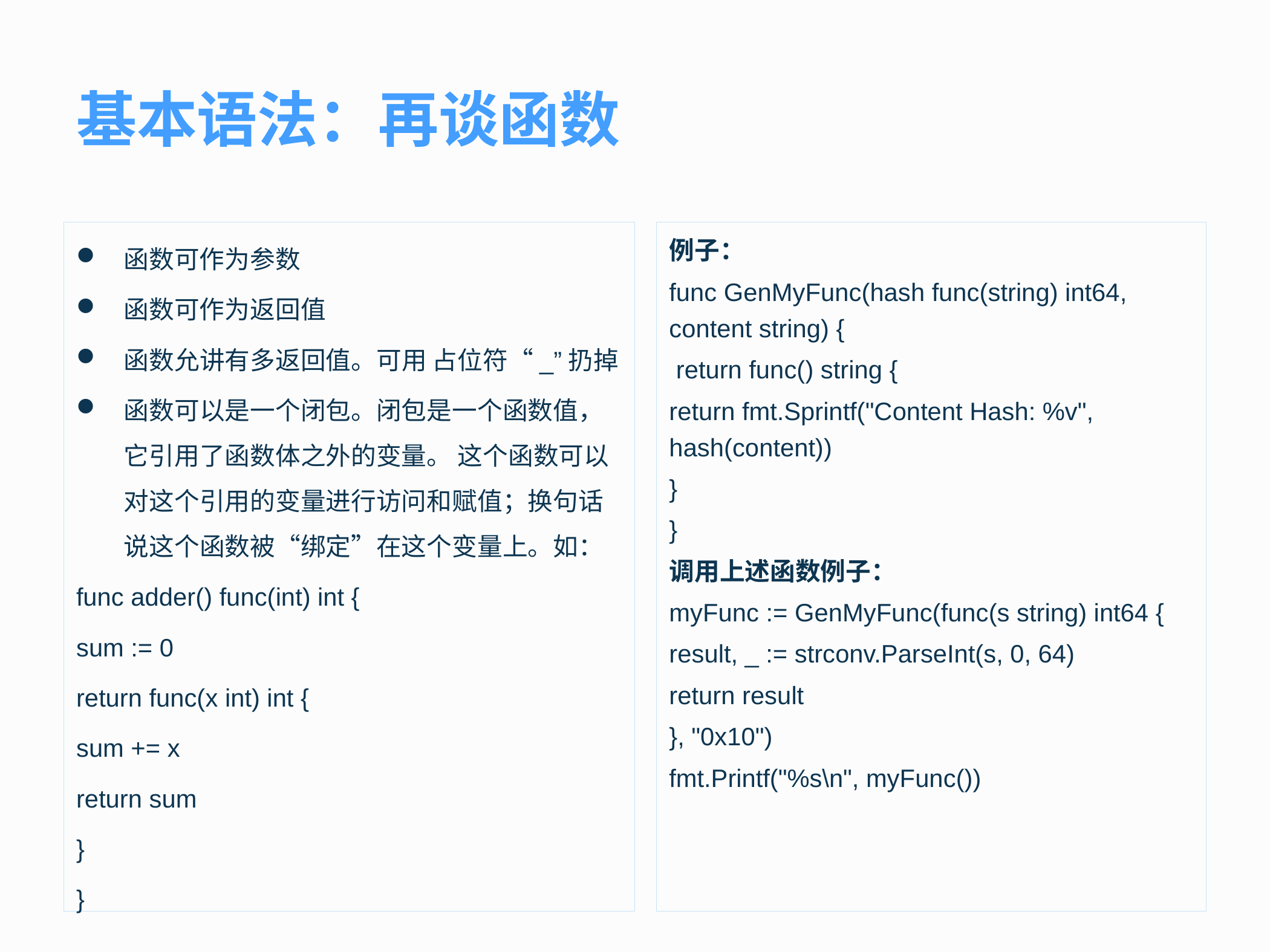

# 基本语法：再谈函数
函数可作为参数
函数可作为返回值
函数允讲有多返回值。可用 占位符“_”扔掉
函数可以是一个闭包。闭包是一个函数值，它引用了函数体之外的变量。 这个函数可以对这个引用的变量进行访问和赋值；换句话说这个函数被“绑定”在这个变量上。如：
func adder() func(int) int {
sum := 0
return func(x int) int {
sum += x
return sum
}
}
例子：
func GenMyFunc(hash func(string) int64, content string) {
 return func() string {
return fmt.Sprintf("Content Hash: %v", hash(content))
}
}
调用上述函数例子：
myFunc := GenMyFunc(func(s string) int64 {
result, _ := strconv.ParseInt(s, 0, 64)
return result
}, "0x10")
fmt.Printf("%s\n", myFunc())